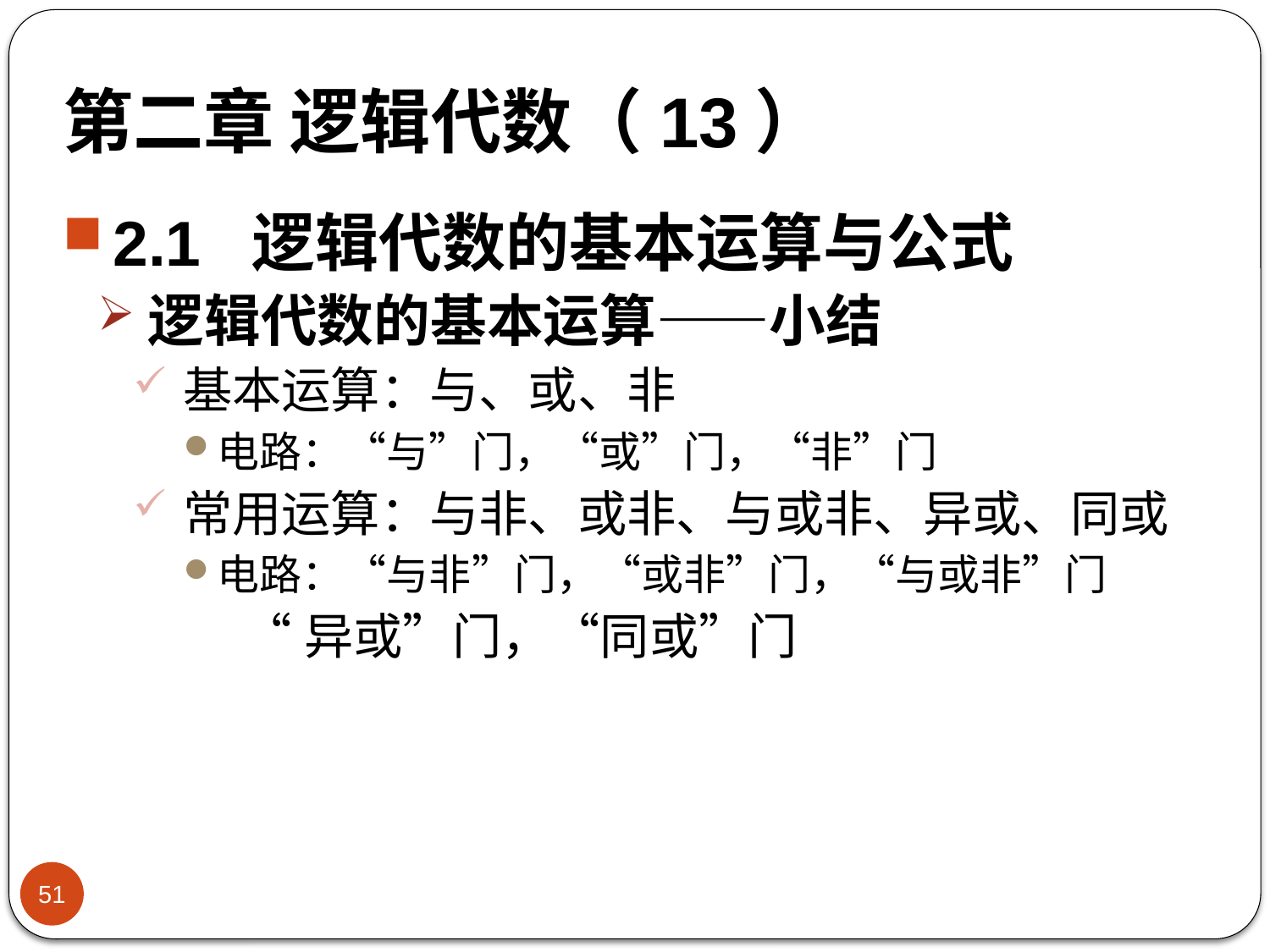

# 第二章 逻辑代数（13）
2.1  逻辑代数的基本运算与公式
逻辑代数的基本运算——小结
基本运算：与、或、非
电路：“与”门，“或”门，“非”门
常用运算：与非、或非、与或非、异或、同或
电路：“与非”门，“或非”门，“与或非”门
          “异或”门，“同或”门
51